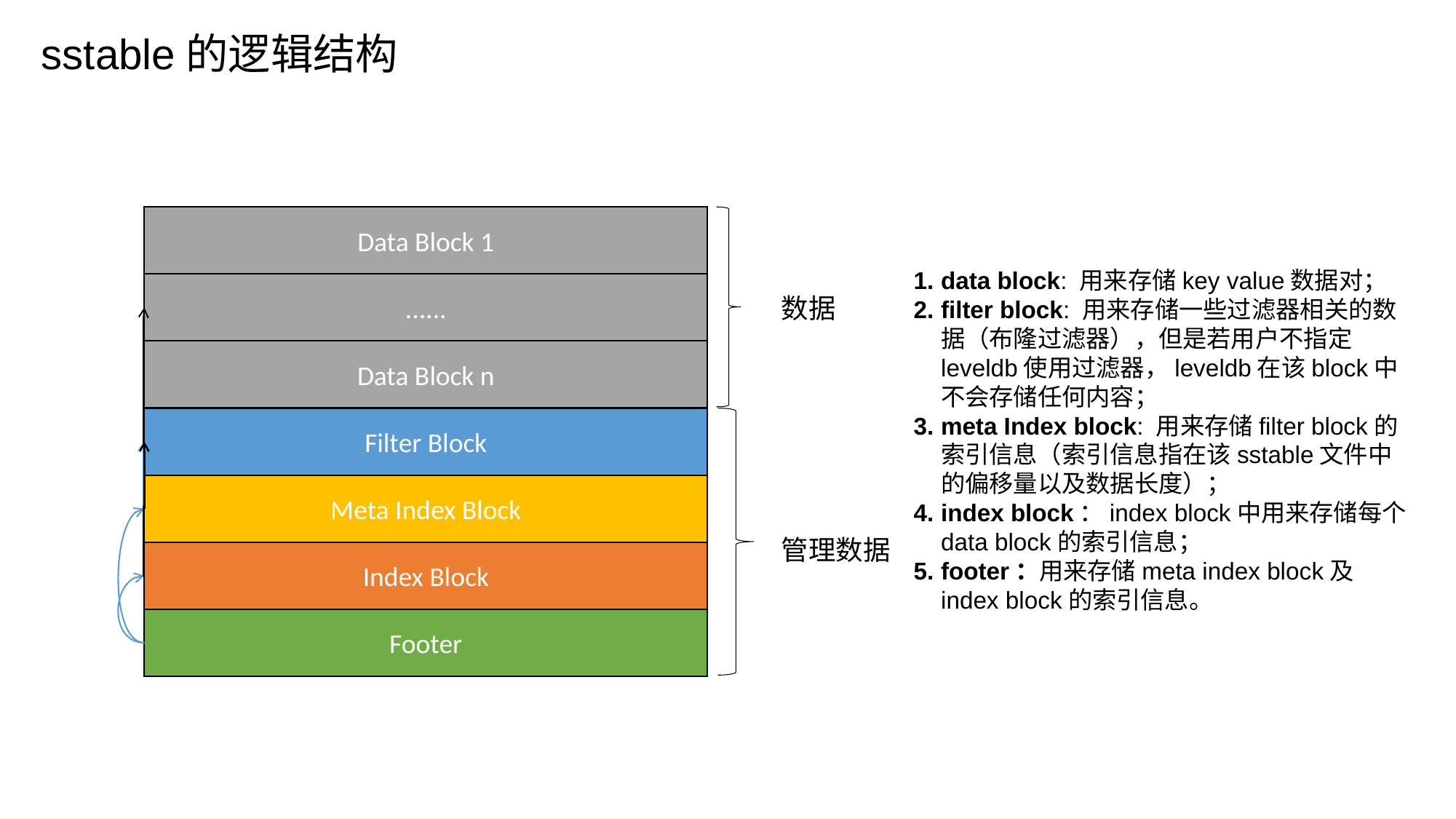

sstable的逻辑结构
Data Block 1

......
数据
Data Block n
Filter Block

Meta Index Block
管理数据
Index Block
Footer
data block: 用来存储key value数据对；
filter block: 用来存储一些过滤器相关的数据（布隆过滤器），但是若用户不指定leveldb使用过滤器，leveldb在该block中不会存储任何内容；
meta Index block: 用来存储filter block的索引信息（索引信息指在该sstable文件中的偏移量以及数据长度）；
index block：index block中用来存储每个data block的索引信息；
footer：用来存储meta index block及index block的索引信息。